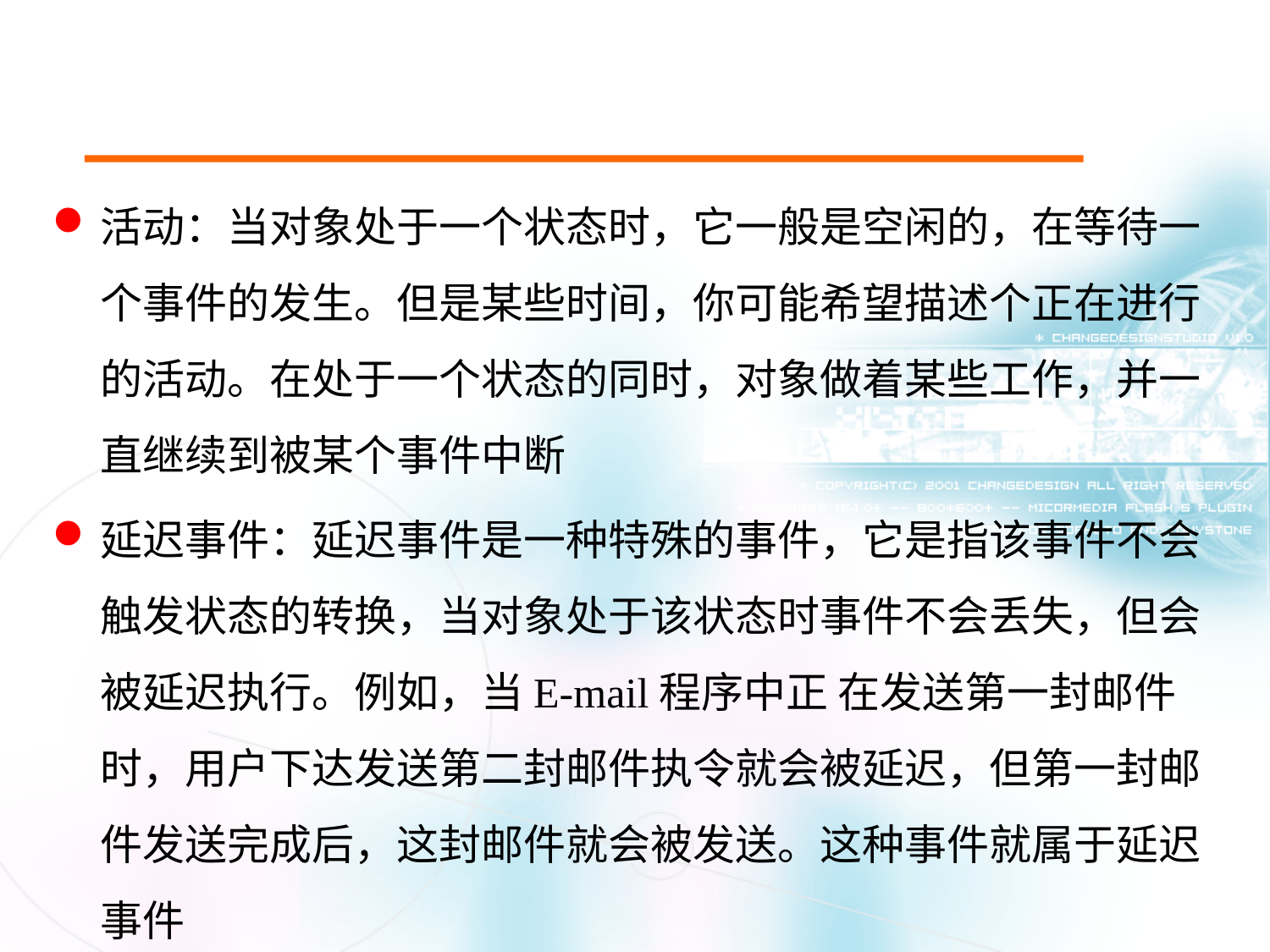

#
活动：当对象处于一个状态时，它一般是空闲的，在等待一个事件的发生。但是某些时间，你可能希望描述个正在进行的活动。在处于一个状态的同时，对象做着某些工作，并一直继续到被某个事件中断
延迟事件：延迟事件是一种特殊的事件，它是指该事件不会触发状态的转换，当对象处于该状态时事件不会丢失，但会被延迟执行。例如，当E-mail程序中正 在发送第一封邮件时，用户下达发送第二封邮件执令就会被延迟，但第一封邮件发送完成后，这封邮件就会被发送。这种事件就属于延迟事件